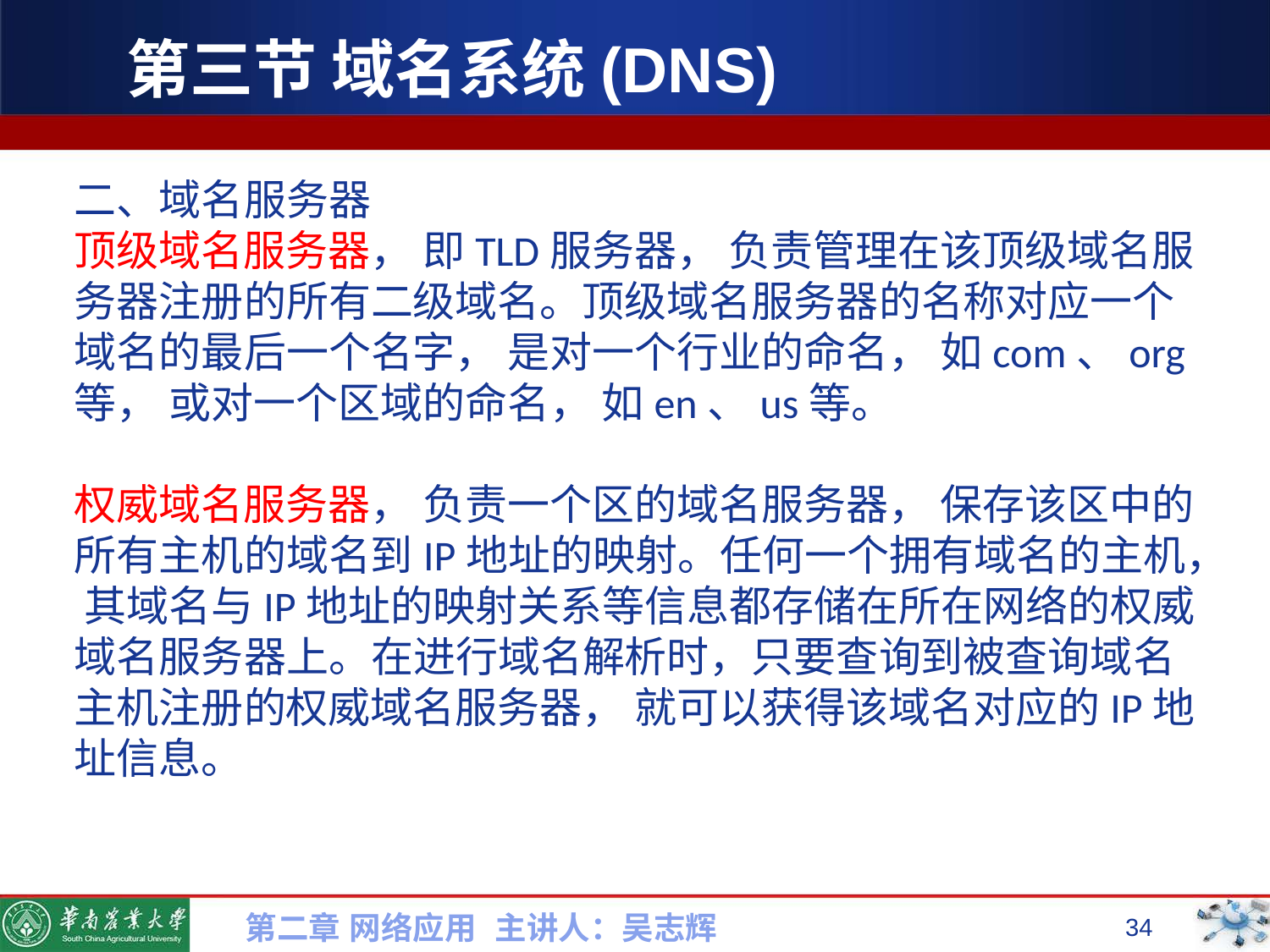

# 第三节 域名系统(DNS)
二、域名服务器
顶级域名服务器， 即TLD服务器， 负责管理在该顶级域名服务器注册的所有二级域名。顶级域名服务器的名称对应一个域名的最后一个名字， 是对一个行业的命名， 如com、org等， 或对一个区域的命名， 如en、us等。

权威域名服务器， 负责一个区的域名服务器， 保存该区中的所有主机的域名到IP地址的映射。任何一个拥有域名的主机， 其域名与IP地址的映射关系等信息都存储在所在网络的权威域名服务器上。在进行域名解析时，只要查询到被查询域名主机注册的权威域名服务器， 就可以获得该域名对应的IP地址信息。
第二章 网络应用  主讲人：吴志辉
34